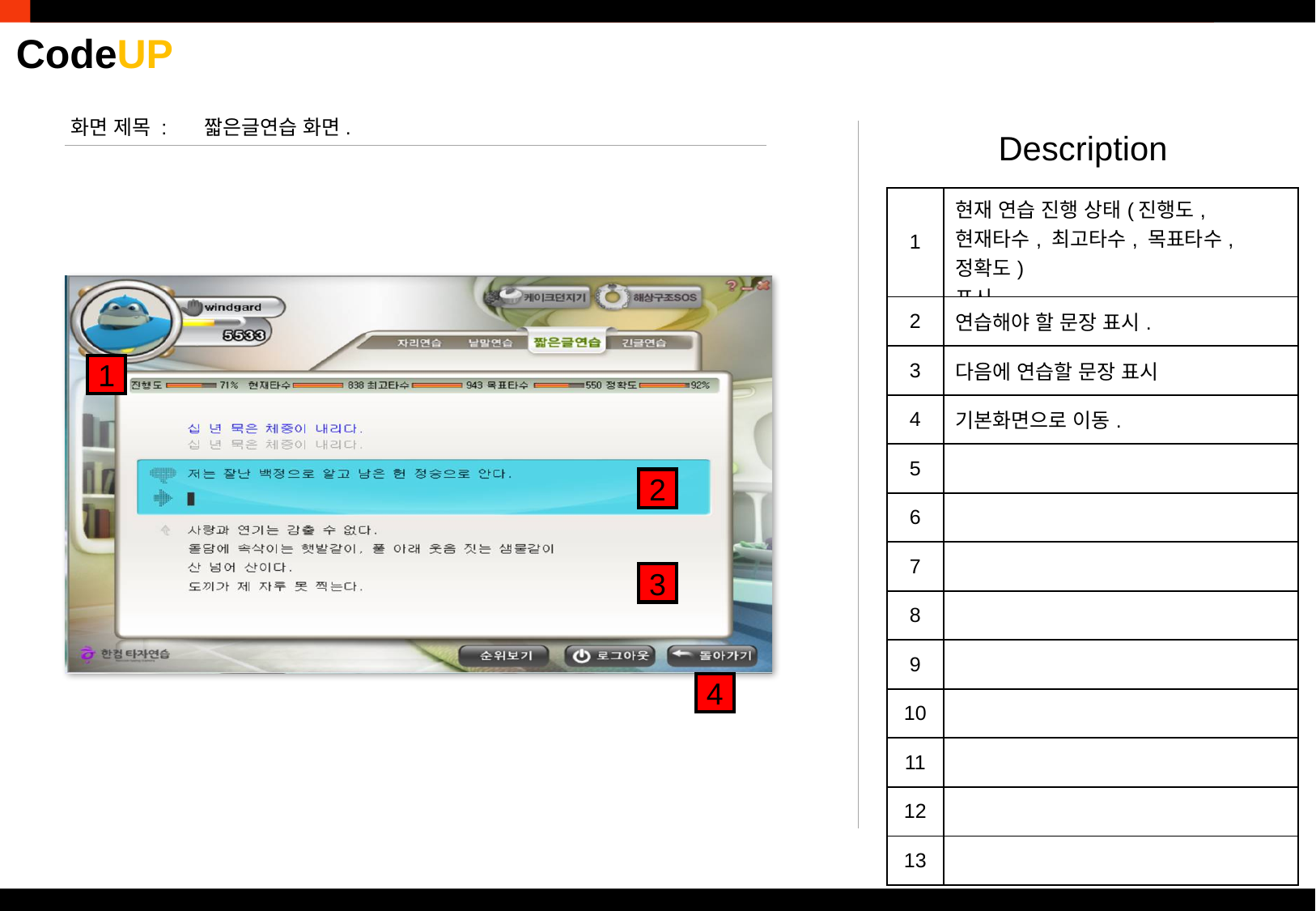

화면 제목 :
짧은글연습 화면.
Description
| 1 | 현재 연습 진행 상태(진행도, 현재타수, 최고타수, 목표타수, 정확도) 표시. |
| --- | --- |
| 2 | 연습해야 할 문장 표시. |
| 3 | 다음에 연습할 문장 표시 |
| 4 | 기본화면으로 이동. |
| 5 |  |
| 6 |  |
| 7 |  |
| 8 |  |
| 9 |  |
| 10 |  |
| 11 |  |
| 12 |  |
| 13 |  |

1
2
3
4